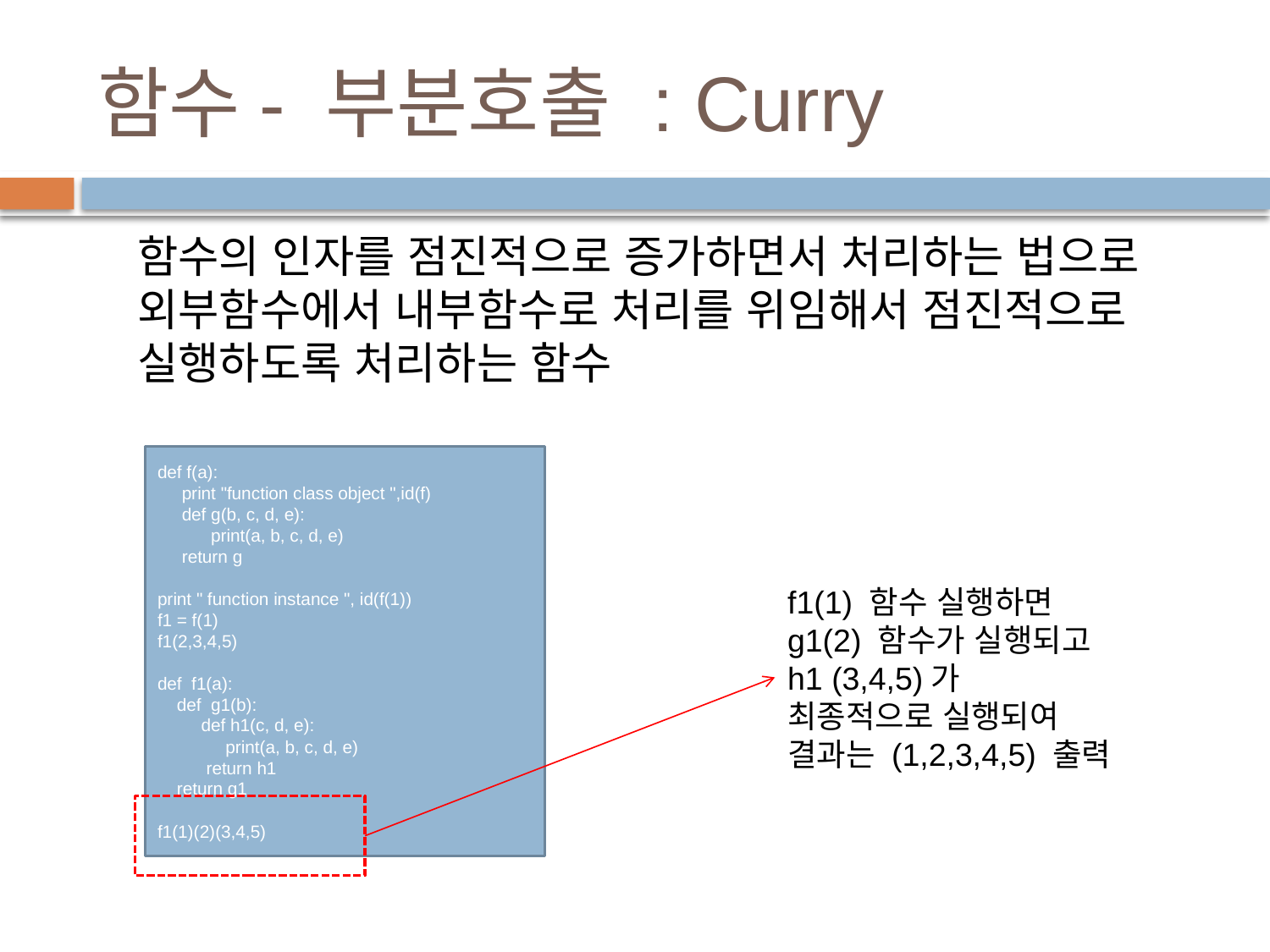

# 함수- 부분호출 : Curry
함수의 인자를 점진적으로 증가하면서 처리하는 법으로 외부함수에서 내부함수로 처리를 위임해서 점진적으로 실행하도록 처리하는 함수

def f(a):
     print "function class object ",id(f)
     def g(b, c, d, e):
           print(a, b, c, d, e)
     return g

print " function instance ", id(f(1))
f1 = f(1)
f1(2,3,4,5)
def  f1(a):
    def  g1(b):
         def h1(c, d, e):
              print(a, b, c, d, e)
          return h1
    return g1

f1(1)(2)(3,4,5)
f1(1) 함수 실행하면 g1(2) 함수가 실행되고 h1 (3,4,5)가 최종적으로 실행되여 결과는 (1,2,3,4,5) 출력